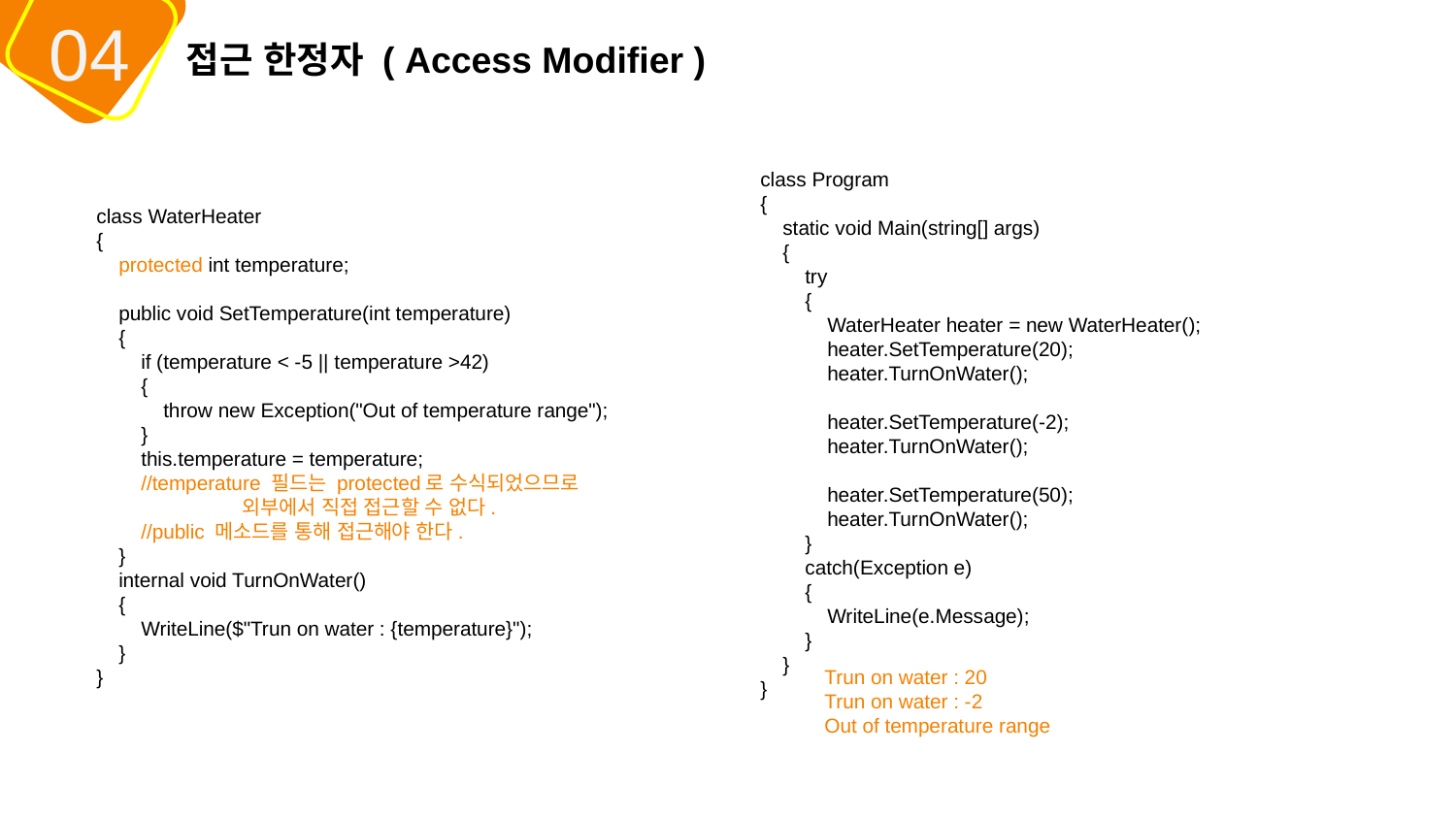

04
접근 한정자 ( Access Modifier )
class Program
{
    static void Main(string[] args)
    {
        try
        {
            WaterHeater heater = new WaterHeater();
            heater.SetTemperature(20);
            heater.TurnOnWater();

            heater.SetTemperature(-2);
            heater.TurnOnWater();

            heater.SetTemperature(50);
            heater.TurnOnWater();
        }
        catch(Exception e)
        {
            WriteLine(e.Message);
        }
    }
}

class WaterHeater
{
    protected int temperature;

    public void SetTemperature(int temperature)
    {
        if (temperature < -5 || temperature >42)
        {
            throw new Exception("Out of temperature range");
        }
        this.temperature = temperature;
        //temperature 필드는 protected로 수식되었으므로
	외부에서 직접 접근할 수 없다.
        //public 메소드를 통해 접근해야 한다.
    }
    internal void TurnOnWater()
    {
        WriteLine($"Trun on water : {temperature}");
    }
}
Trun on water : 20
Trun on water : -2
Out of temperature range